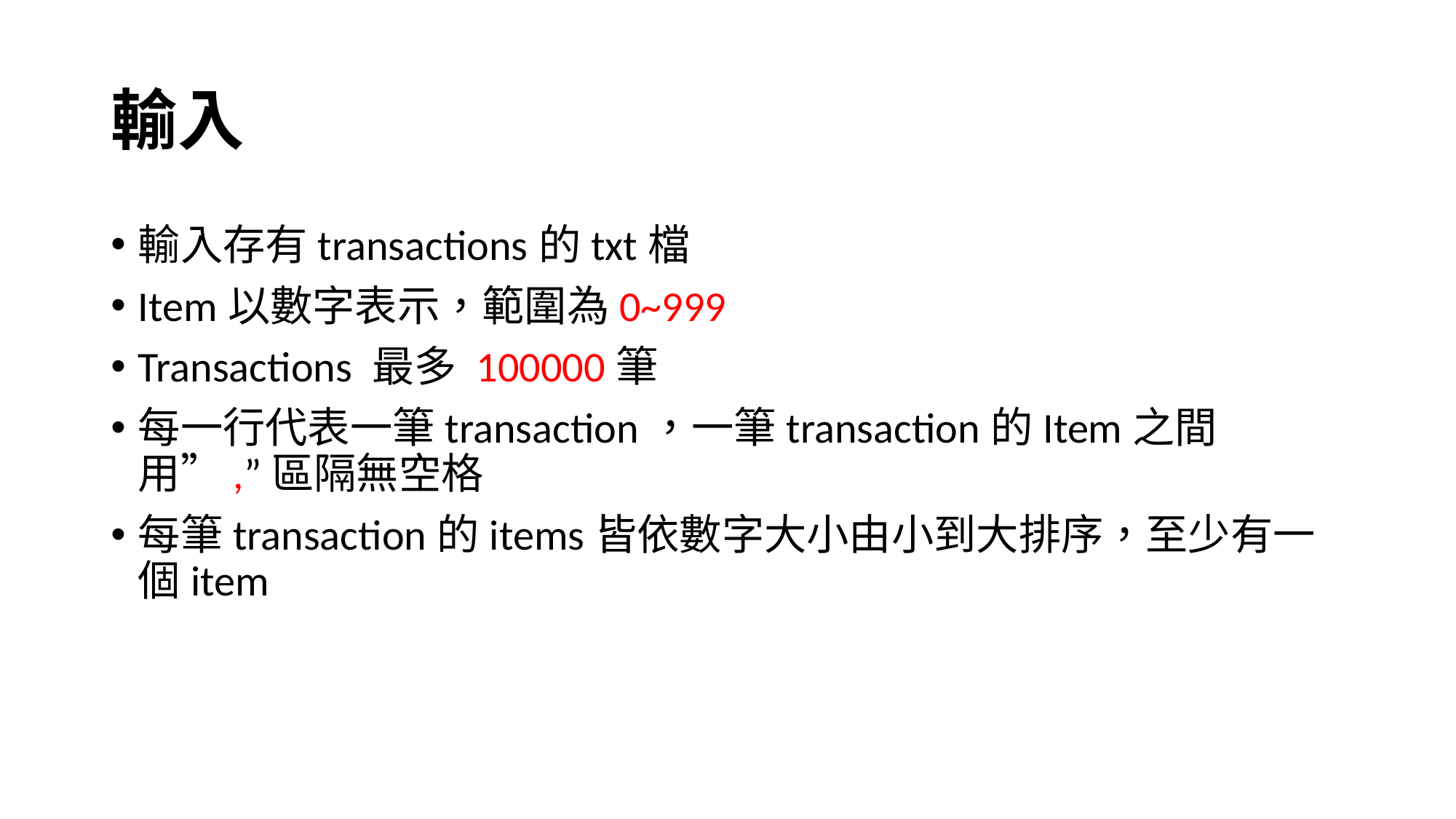

# 輸入
輸入存有transactions的txt檔
Item以數字表示，範圍為0~999
Transactions 最多 100000筆
每一行代表一筆transaction，一筆transaction的Item之間用”,”區隔無空格
每筆transaction的items皆依數字大小由小到大排序，至少有一個item